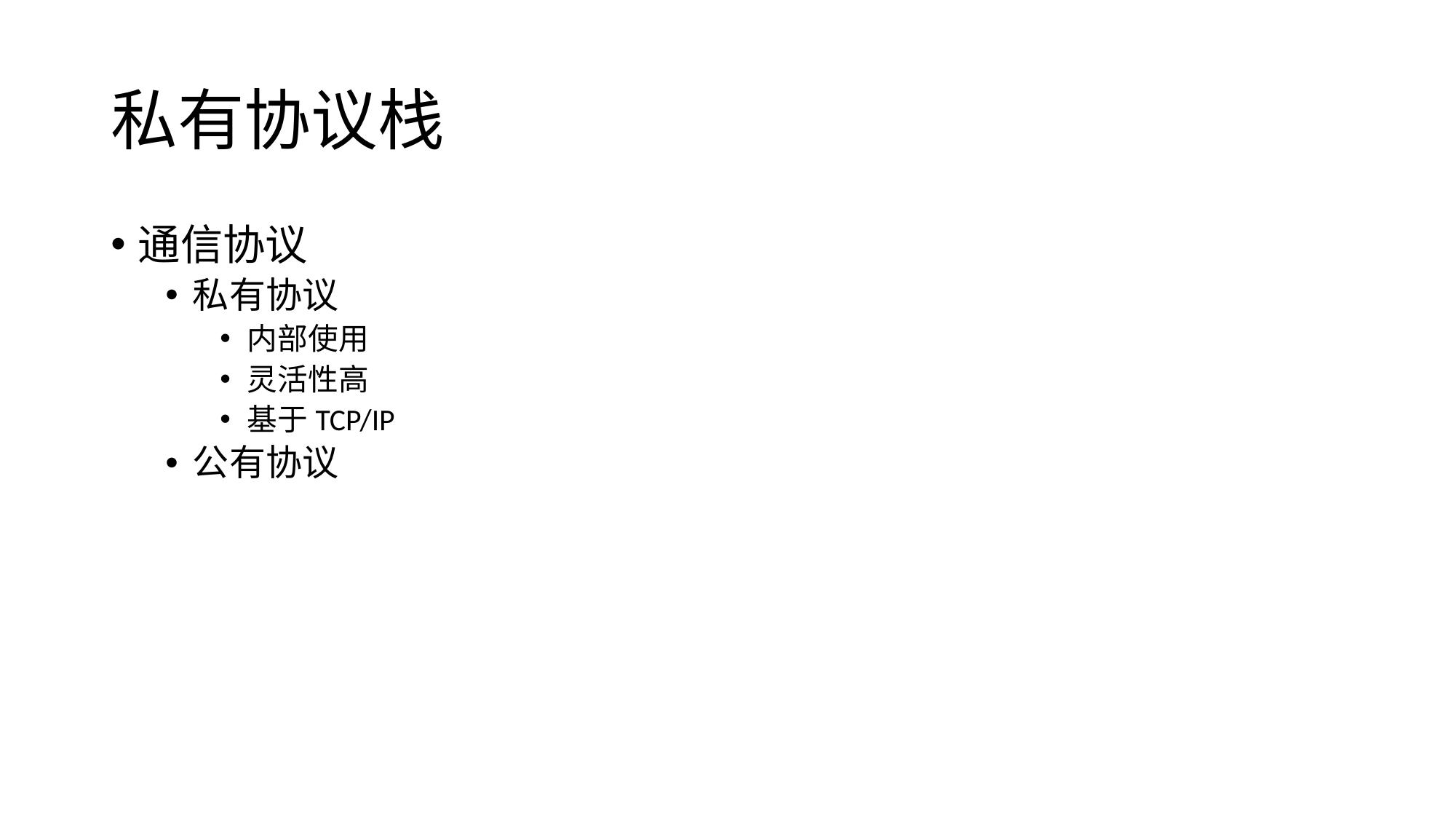

# 私有协议栈
通信协议
私有协议
内部使用
灵活性高
基于TCP/IP
公有协议